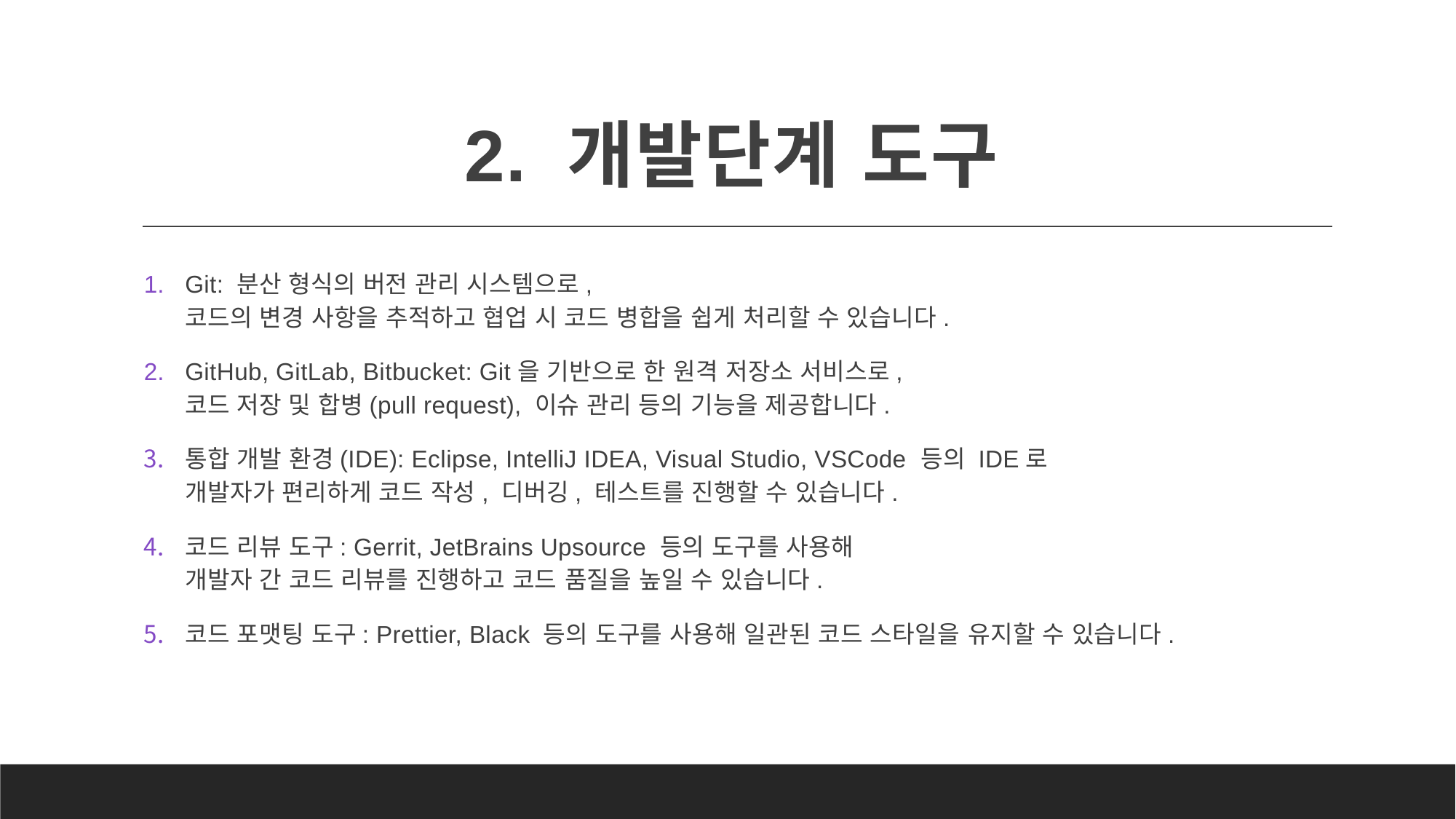

# 2. 개발단계 도구
Git: 분산 형식의 버전 관리 시스템으로,
코드의 변경 사항을 추적하고 협업 시 코드 병합을 쉽게 처리할 수 있습니다.
GitHub, GitLab, Bitbucket: Git을 기반으로 한 원격 저장소 서비스로,
코드 저장 및 합병(pull request), 이슈 관리 등의 기능을 제공합니다.
통합 개발 환경(IDE): Eclipse, IntelliJ IDEA, Visual Studio, VSCode 등의 IDE로
개발자가 편리하게 코드 작성, 디버깅, 테스트를 진행할 수 있습니다.
코드 리뷰 도구: Gerrit, JetBrains Upsource 등의 도구를 사용해
개발자 간 코드 리뷰를 진행하고 코드 품질을 높일 수 있습니다.
코드 포맷팅 도구: Prettier, Black 등의 도구를 사용해 일관된 코드 스타일을 유지할 수 있습니다.